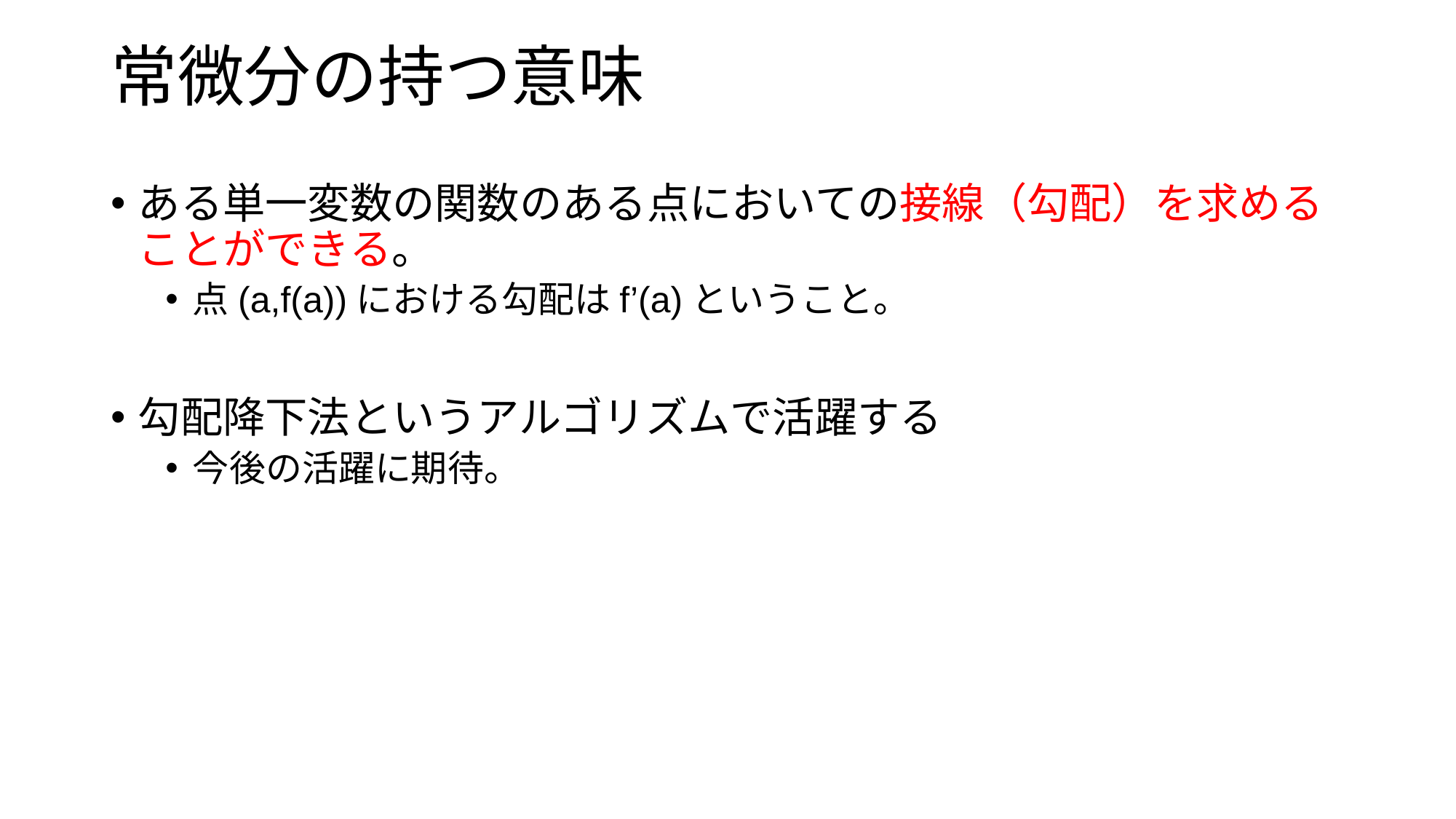

# 常微分の持つ意味
ある単一変数の関数のある点においての接線（勾配）を求めることができる。
点(a,f(a))における勾配はf’(a)ということ。

勾配降下法というアルゴリズムで活躍する
今後の活躍に期待。